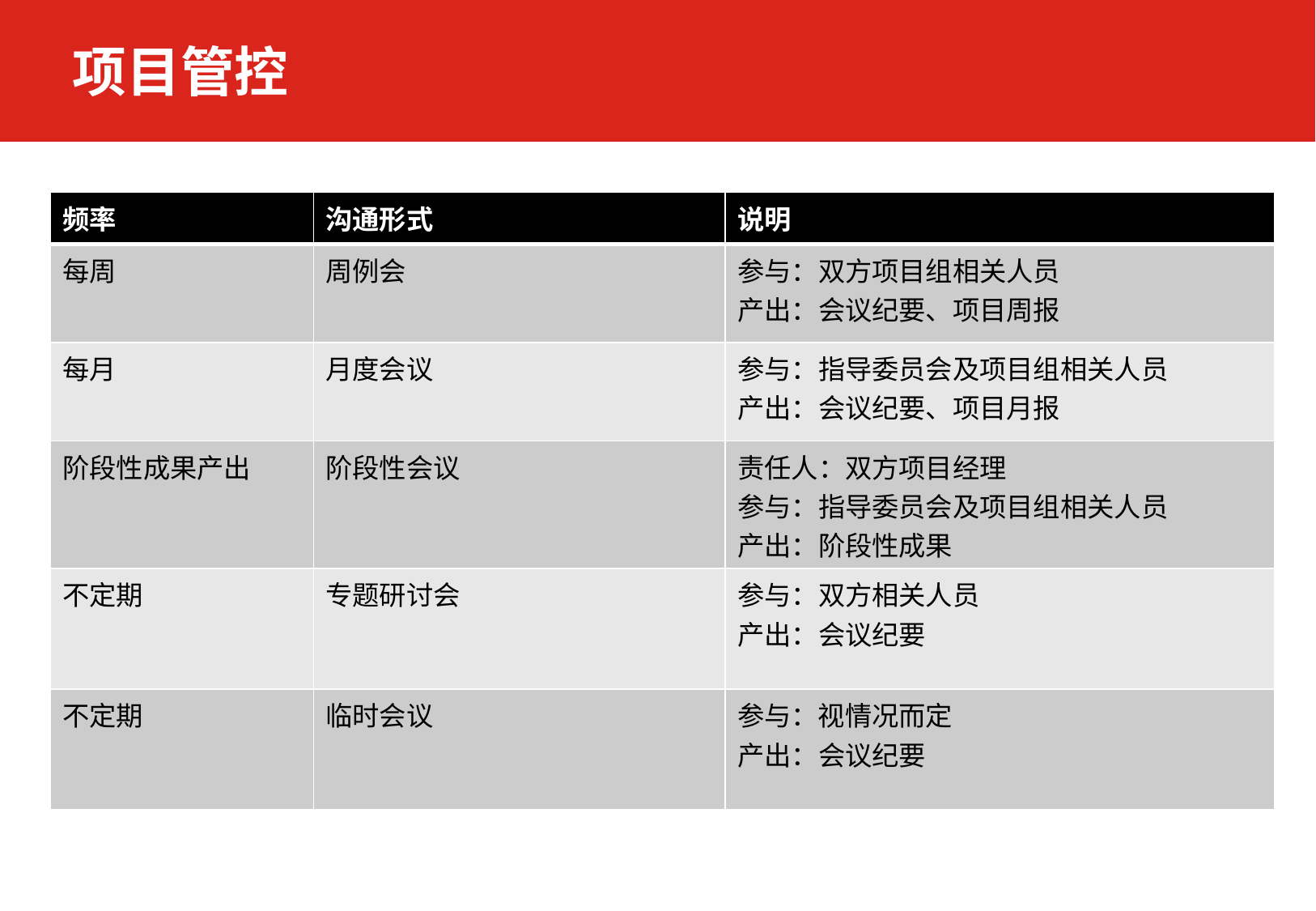

项目管控
| 频率 | 沟通形式 | 说明 |
| --- | --- | --- |
| 每周 | 周例会 | 参与：双方项目组相关人员 产出：会议纪要、项目周报 |
| 每月 | 月度会议 | 参与：指导委员会及项目组相关人员 产出：会议纪要、项目月报 |
| 阶段性成果产出 | 阶段性会议 | 责任人：双方项目经理 参与：指导委员会及项目组相关人员 产出：阶段性成果 |
| 不定期 | 专题研讨会 | 参与：双方相关人员 产出：会议纪要 |
| 不定期 | 临时会议 | 参与：视情况而定 产出：会议纪要 |